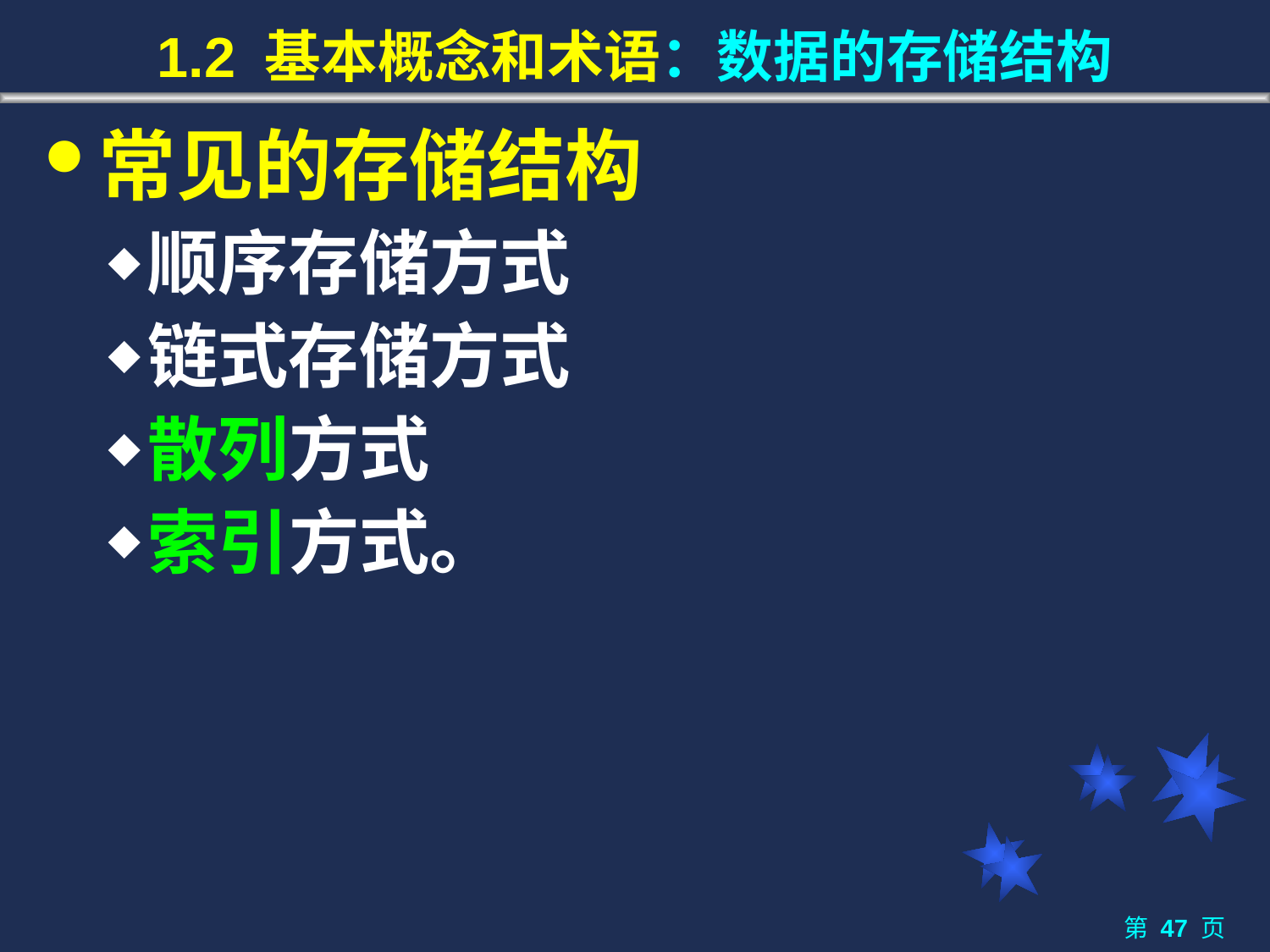

# 1.2 基本概念和术语：数据的存储结构
常见的存储结构
顺序存储方式
链式存储方式
散列方式
索引方式。
第 47 页